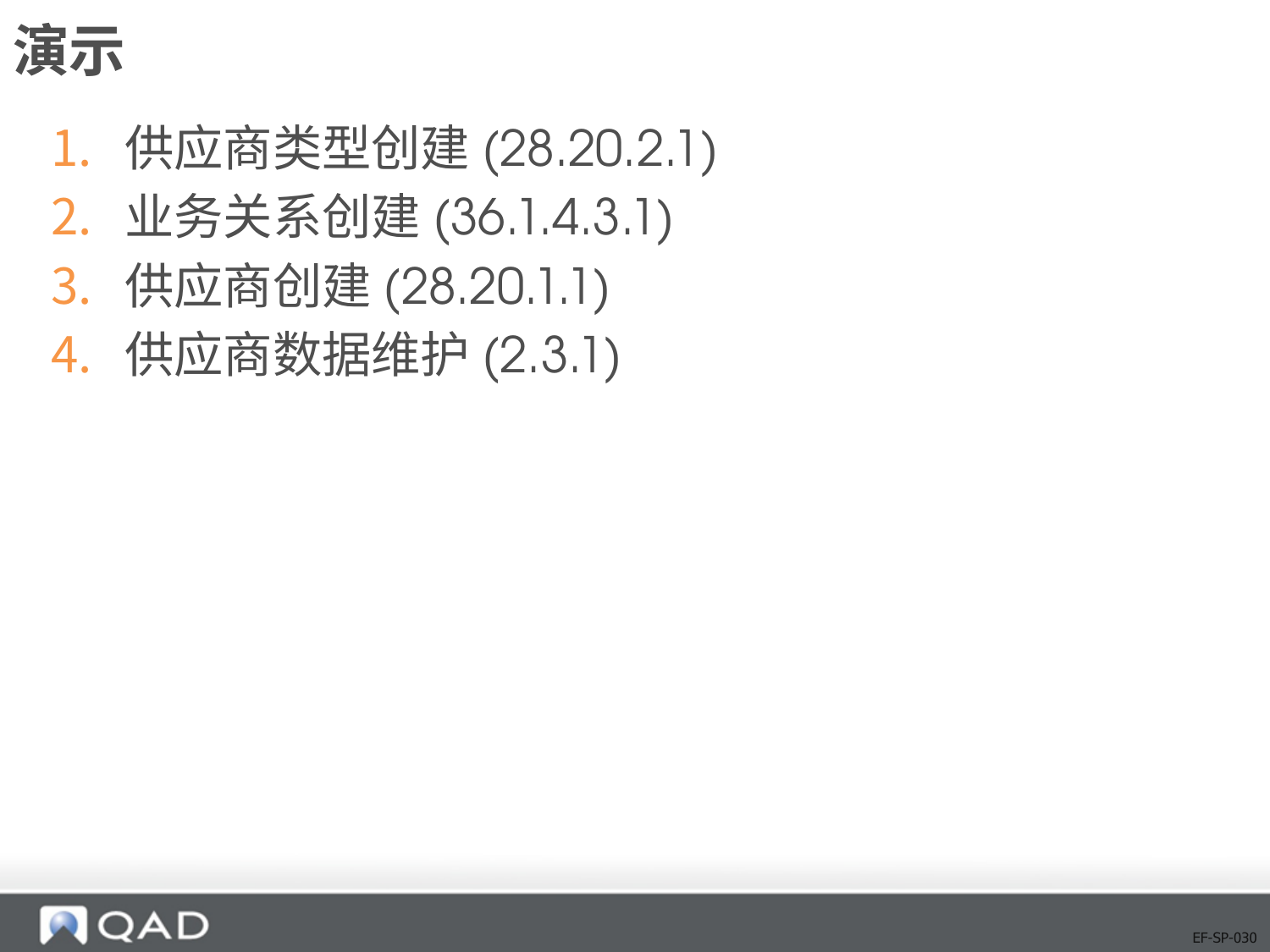

# 演示
供应商类型创建(28.20.2.1)
业务关系创建(36.1.4.3.1)
供应商创建(28.20.1.1)
供应商数据维护(2.3.1)

EF-SP-030